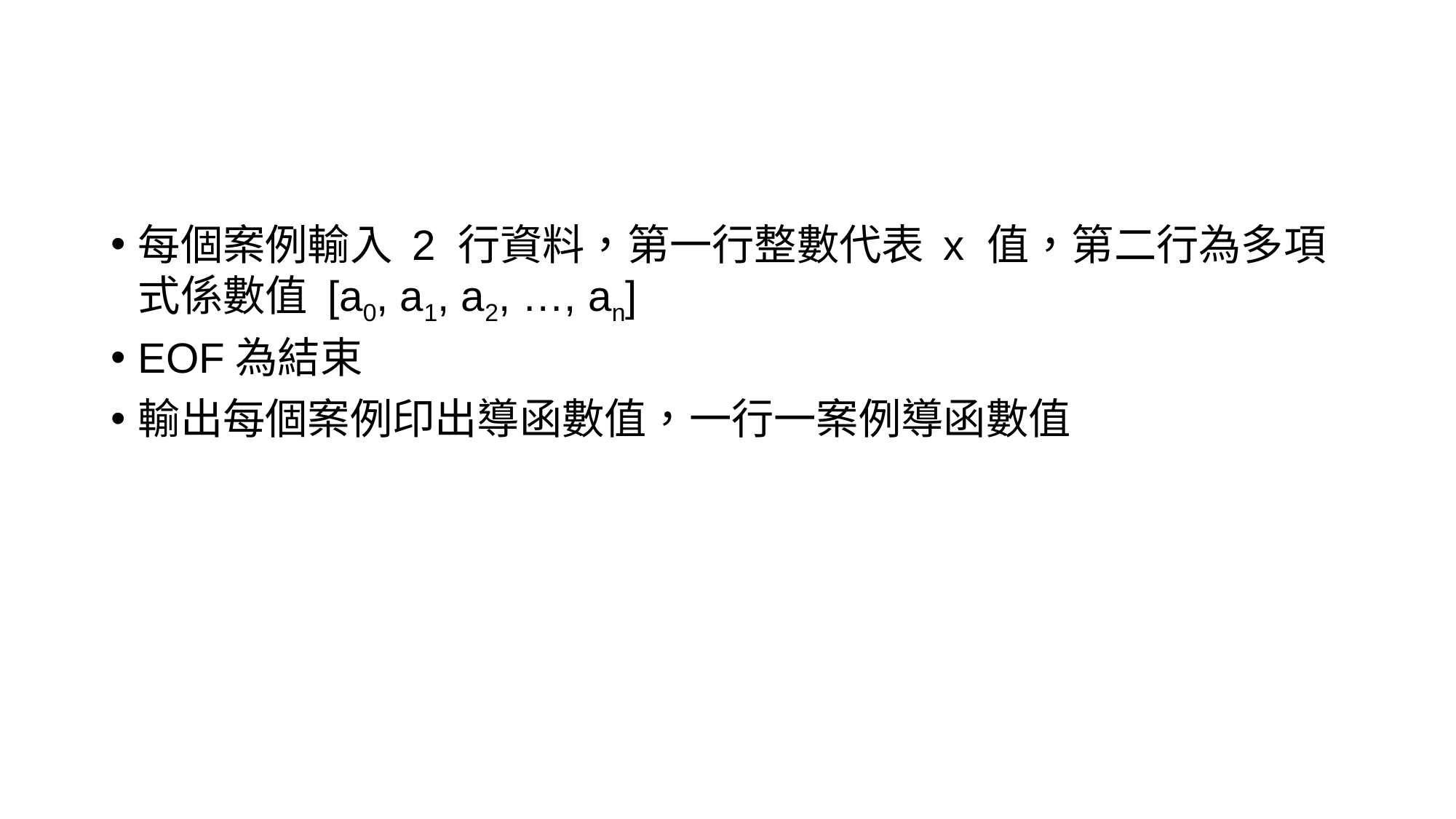

#
每個案例輸入 2 行資料，第一行整數代表 x 值，第二行為多項式係數值 [a0, a1, a2, …, an]
EOF為結束
輸出每個案例印出導函數值，一行一案例導函數值